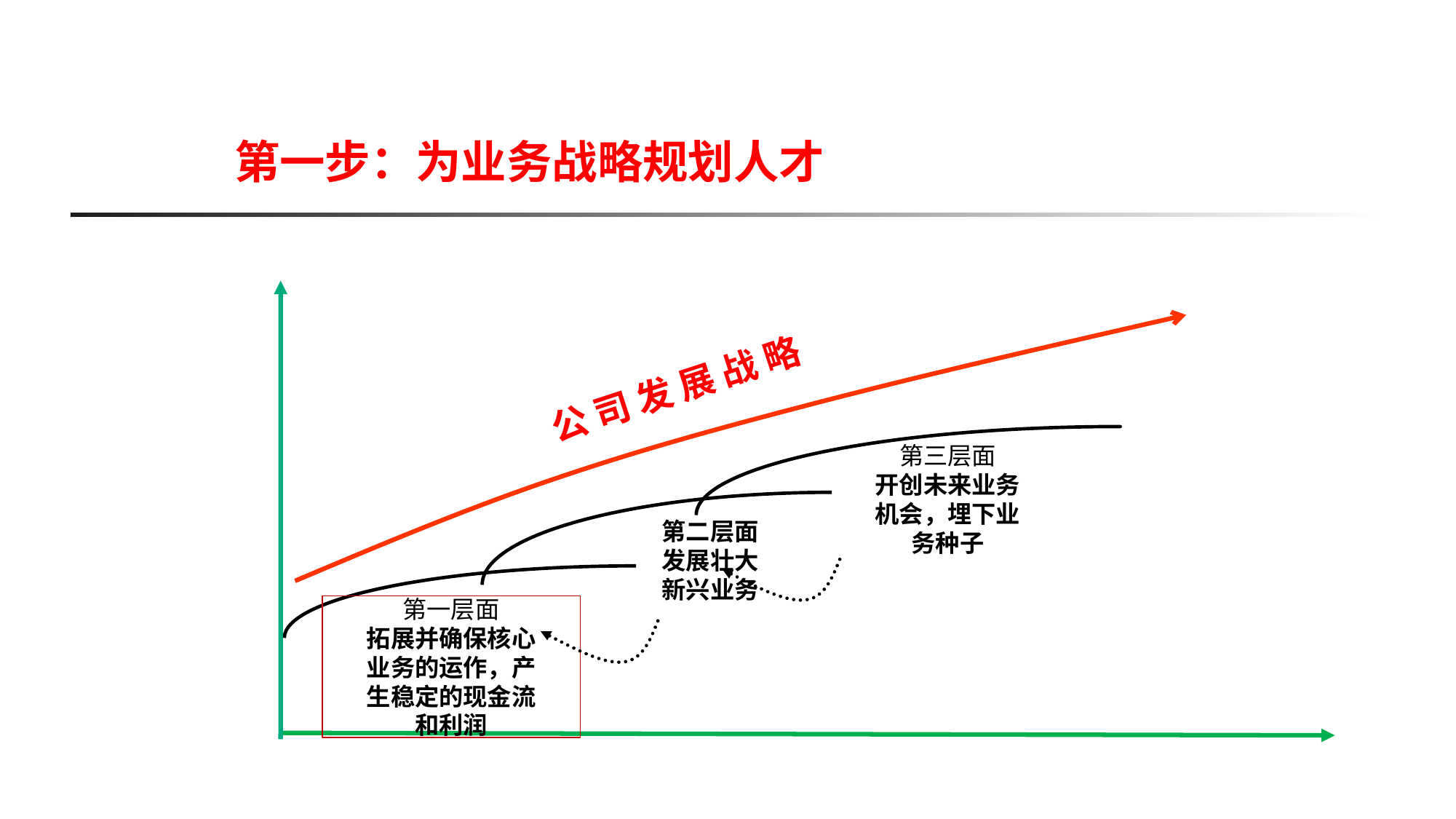

# 第一步：为业务战略规划人才

公 司 发 展 战 略

第三层面
开创未来业务
机会，埋下业
务种子

第二层面
发展壮大
新兴业务

第一层面
拓展并确保核心
业务的运作，产
生稳定的现金流
和利润

21